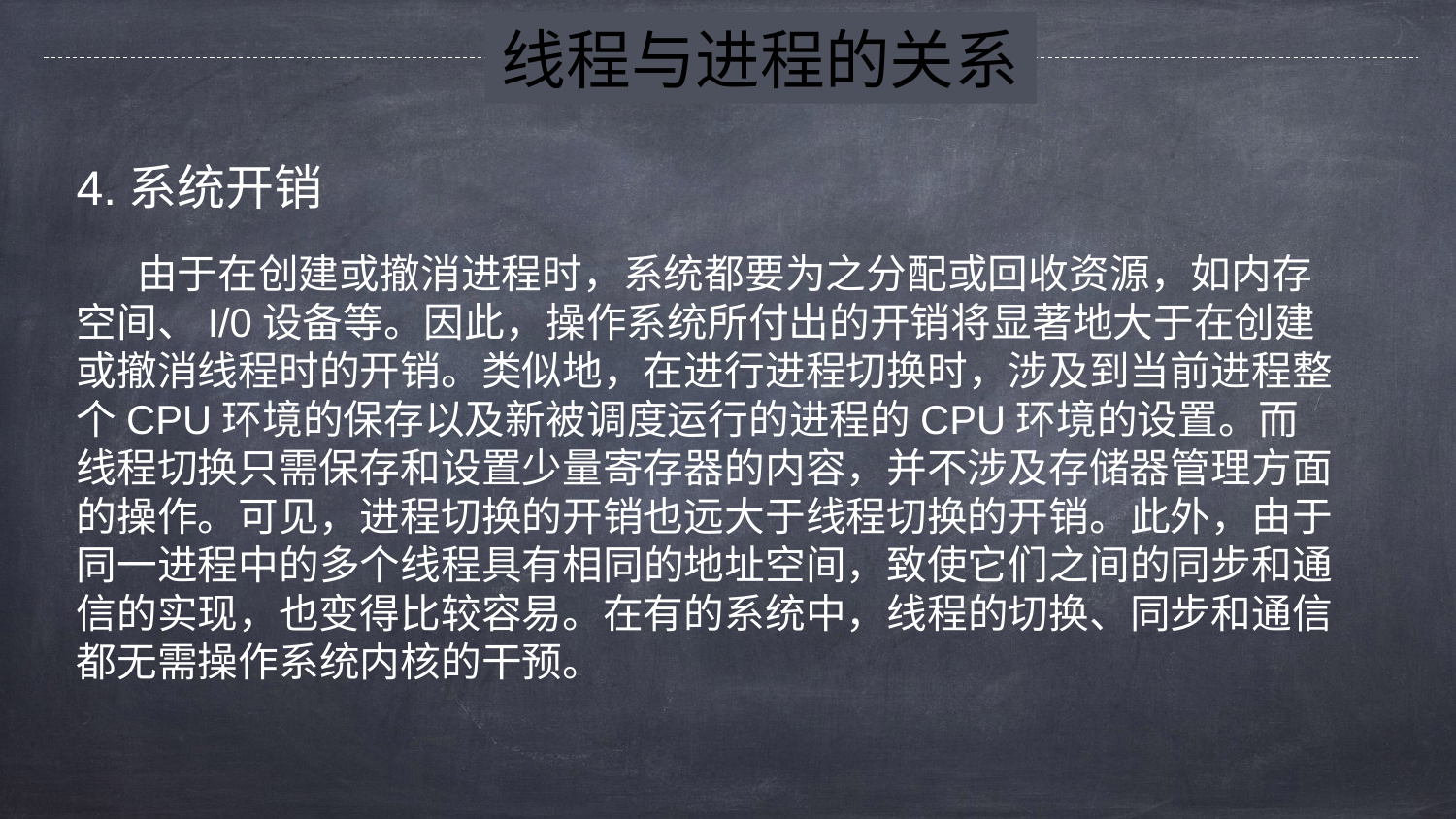

线程与进程的关系
4.系统开销
          由于在创建或撤消进程时，系统都要为之分配或回收资源，如内存空间、I/0设备等。因此，操作系统所付出的开销将显著地大于在创建或撤消线程时的开销。类似地，在进行进程切换时，涉及到当前进程整个CPU环境的保存以及新被调度运行的进程的CPU环境的设置。而线程切换只需保存和设置少量寄存器的内容，并不涉及存储器管理方面的操作。可见，进程切换的开销也远大于线程切换的开销。此外，由于同一进程中的多个线程具有相同的地址空间，致使它们之间的同步和通信的实现，也变得比较容易。在有的系统中，线程的切换、同步和通信都无需操作系统内核的干预。